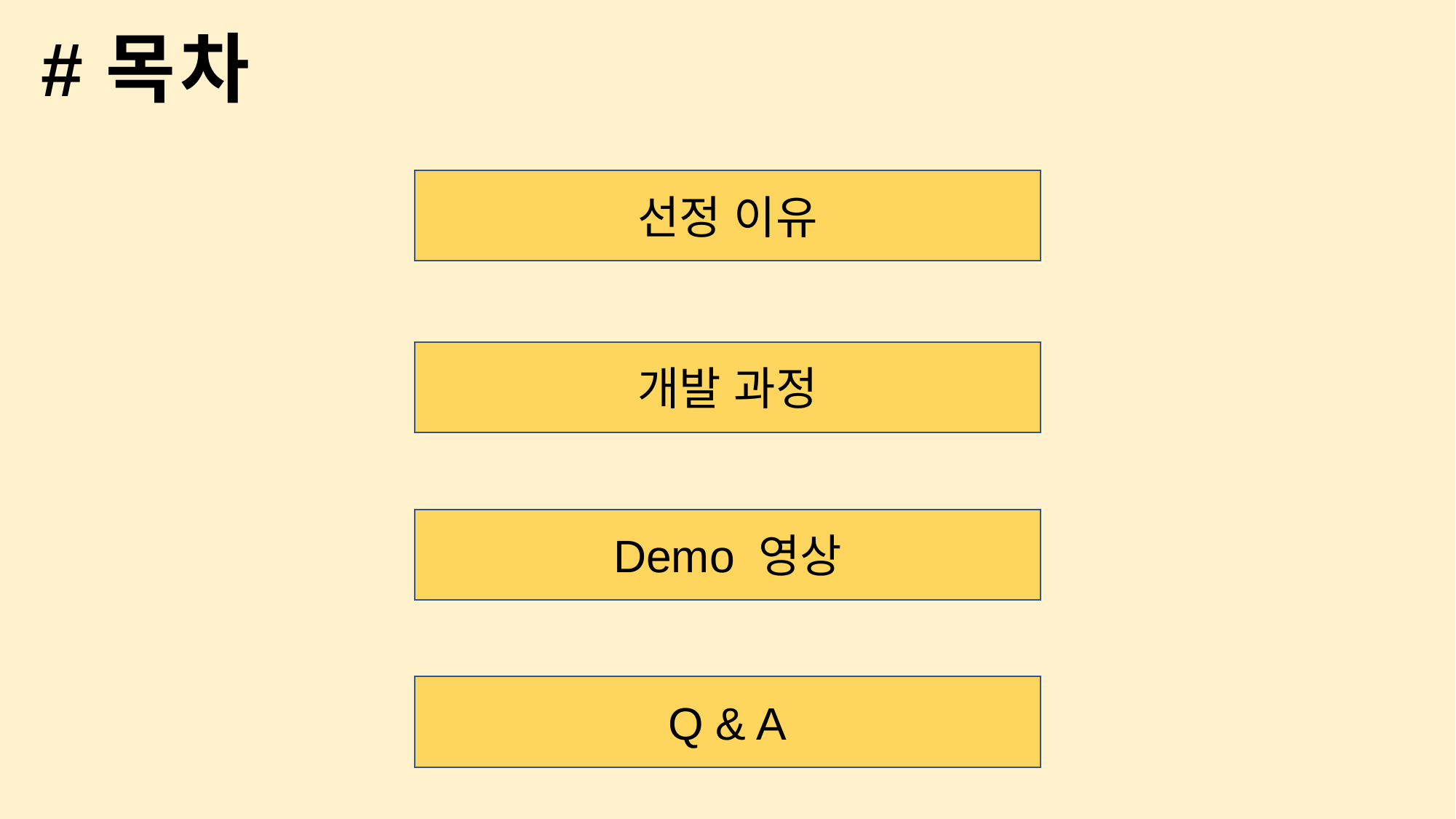

#목차
선정 이유
개발 과정
Demo 영상
Q & A